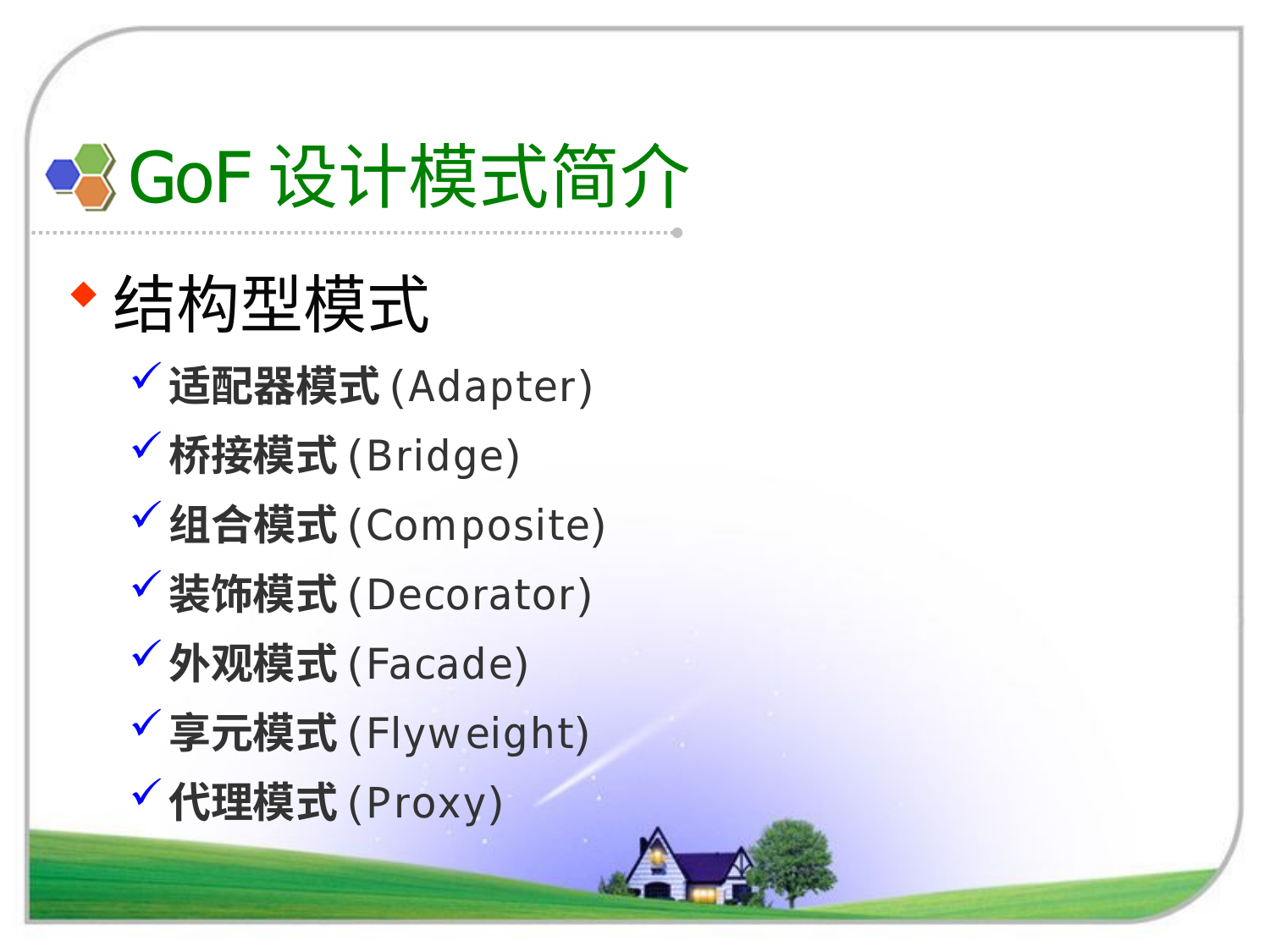

# GoF设计模式简介
结构型模式
适配器模式(Adapter)
桥接模式(Bridge)
组合模式(Composite)
装饰模式(Decorator)
外观模式(Facade)
享元模式(Flyweight)
代理模式(Proxy)